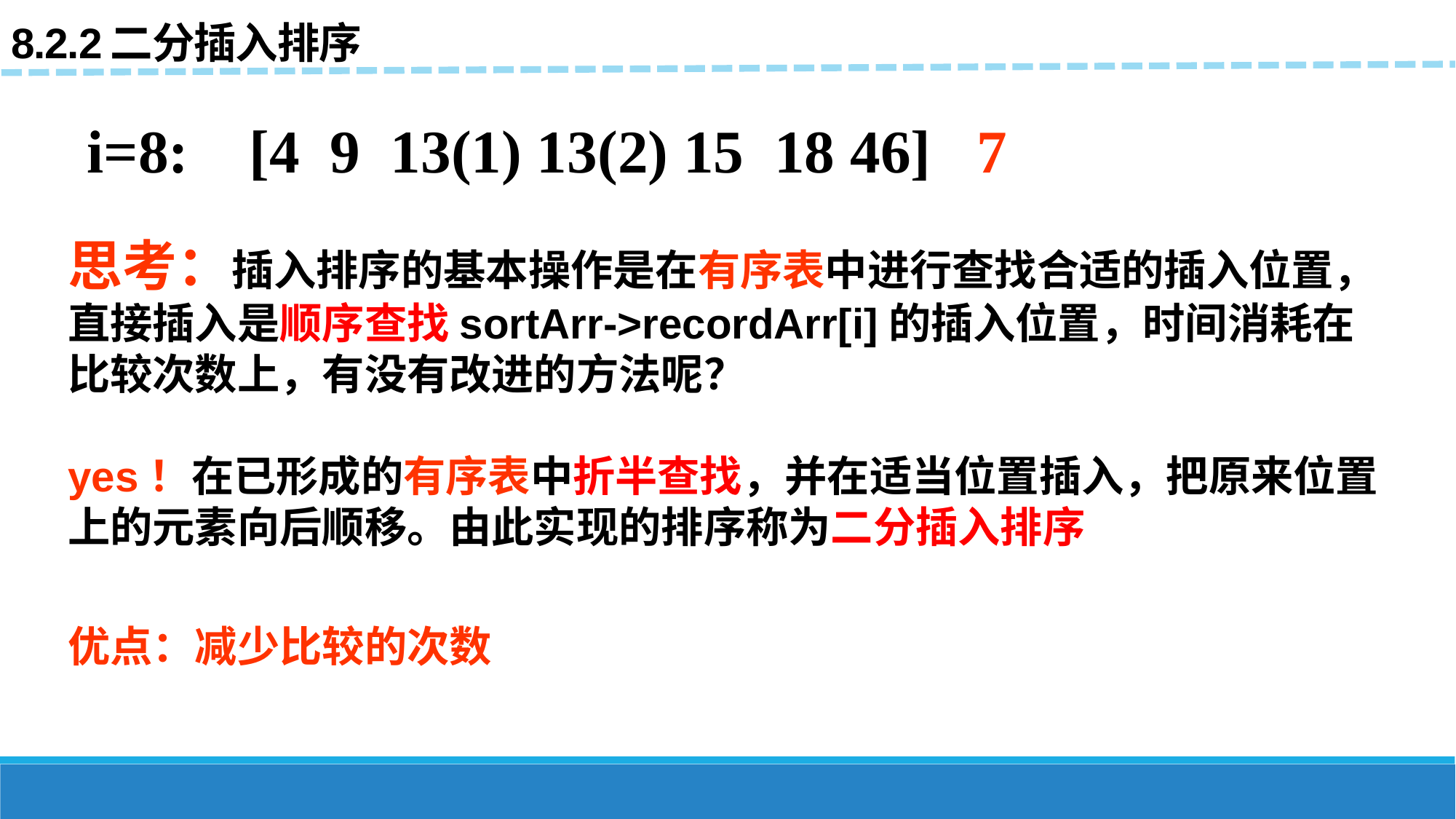

8.2.2二分插入排序
 i=8:    [4  9  13(1) 13(2) 15  18 46]   7
思考：插入排序的基本操作是在有序表中进行查找合适的插入位置，直接插入是顺序查找sortArr->recordArr[i]的插入位置，时间消耗在比较次数上，有没有改进的方法呢？

yes！在已形成的有序表中折半查找，并在适当位置插入，把原来位置上的元素向后顺移。由此实现的排序称为二分插入排序

优点：减少比较的次数